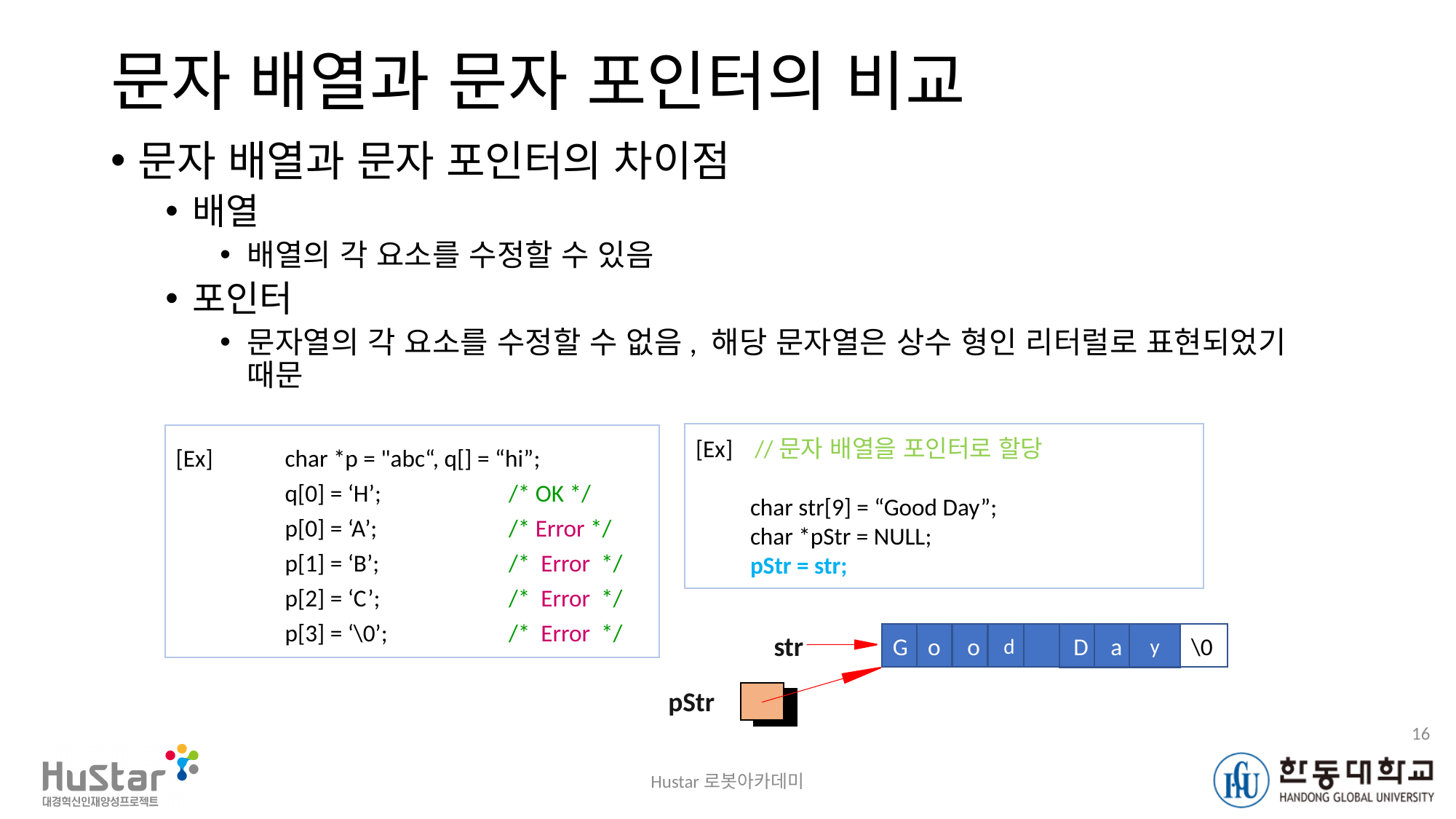

# 문자 배열과 문자 포인터의 비교
문자 배열과 문자 포인터의 차이점
배열
배열의 각 요소를 수정할 수 있음
포인터
문자열의 각 요소를 수정할 수 없음, 해당 문자열은 상수 형인 리터럴로 표현되었기 때문

[Ex]    //문자 배열을 포인터로 할당

char str[9] = “Good Day”;
char *pStr = NULL;
pStr = str;
[Ex]     	char *p = "abc“, q[] = “hi”;
 	q[0] = ‘H’;		 /* OK */
           	p[0] = ‘A’;		 /* Error */
 	p[1] = ‘B’;		 /*  Error  */
	p[2] = ‘C’;		 /*  Error  */
	p[3] = ‘\0’;		 /*  Error  */
str
a
y
D
\0
G
o
o
d

pStr

16
Hustar로봇아카데미